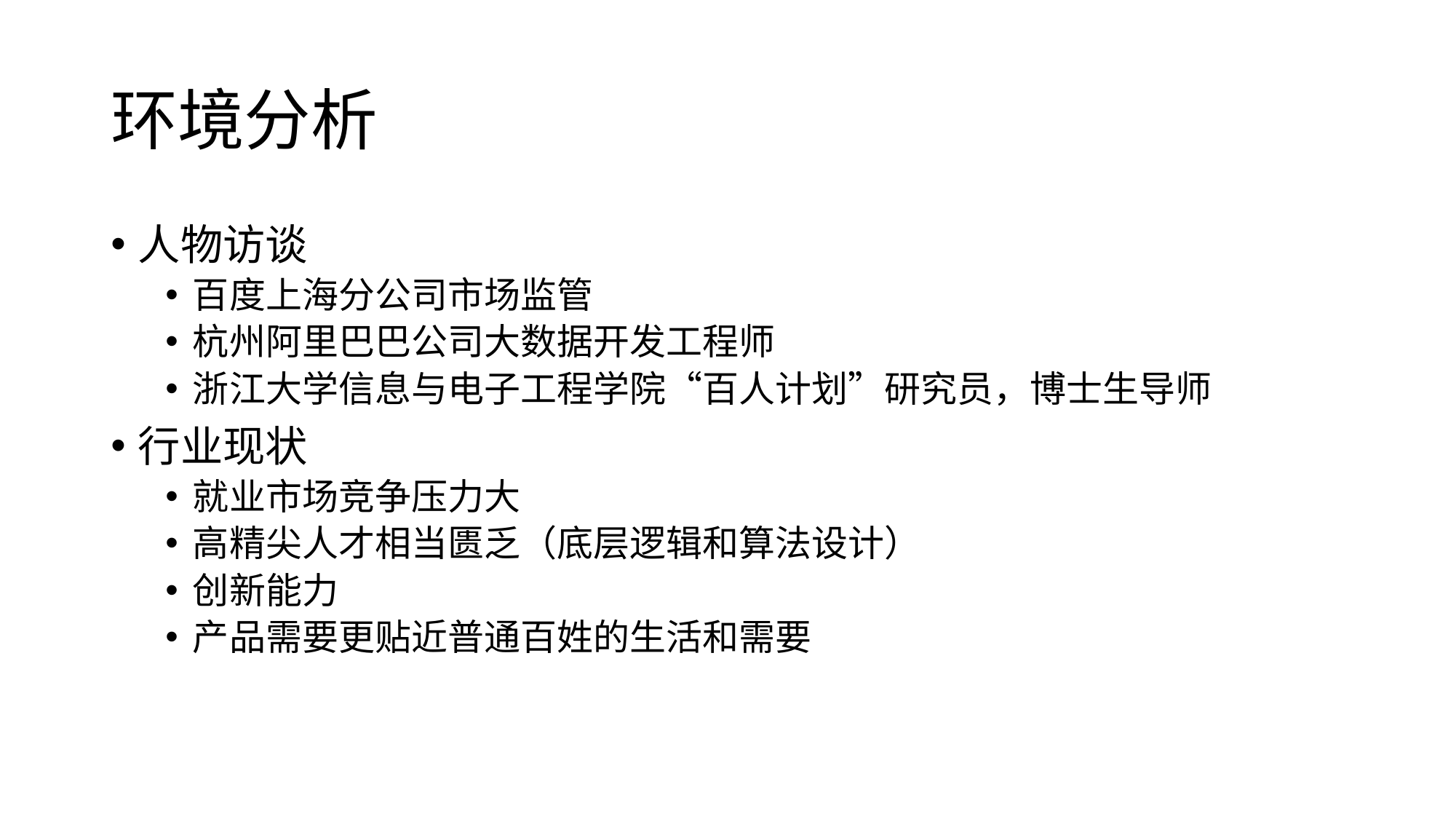

# 环境分析
人物访谈
百度上海分公司市场监管
杭州阿里巴巴公司大数据开发工程师
浙江大学信息与电子工程学院“百人计划”研究员，博士生导师
行业现状
就业市场竞争压力大
高精尖人才相当匮乏（底层逻辑和算法设计）
创新能力
产品需要更贴近普通百姓的生活和需要